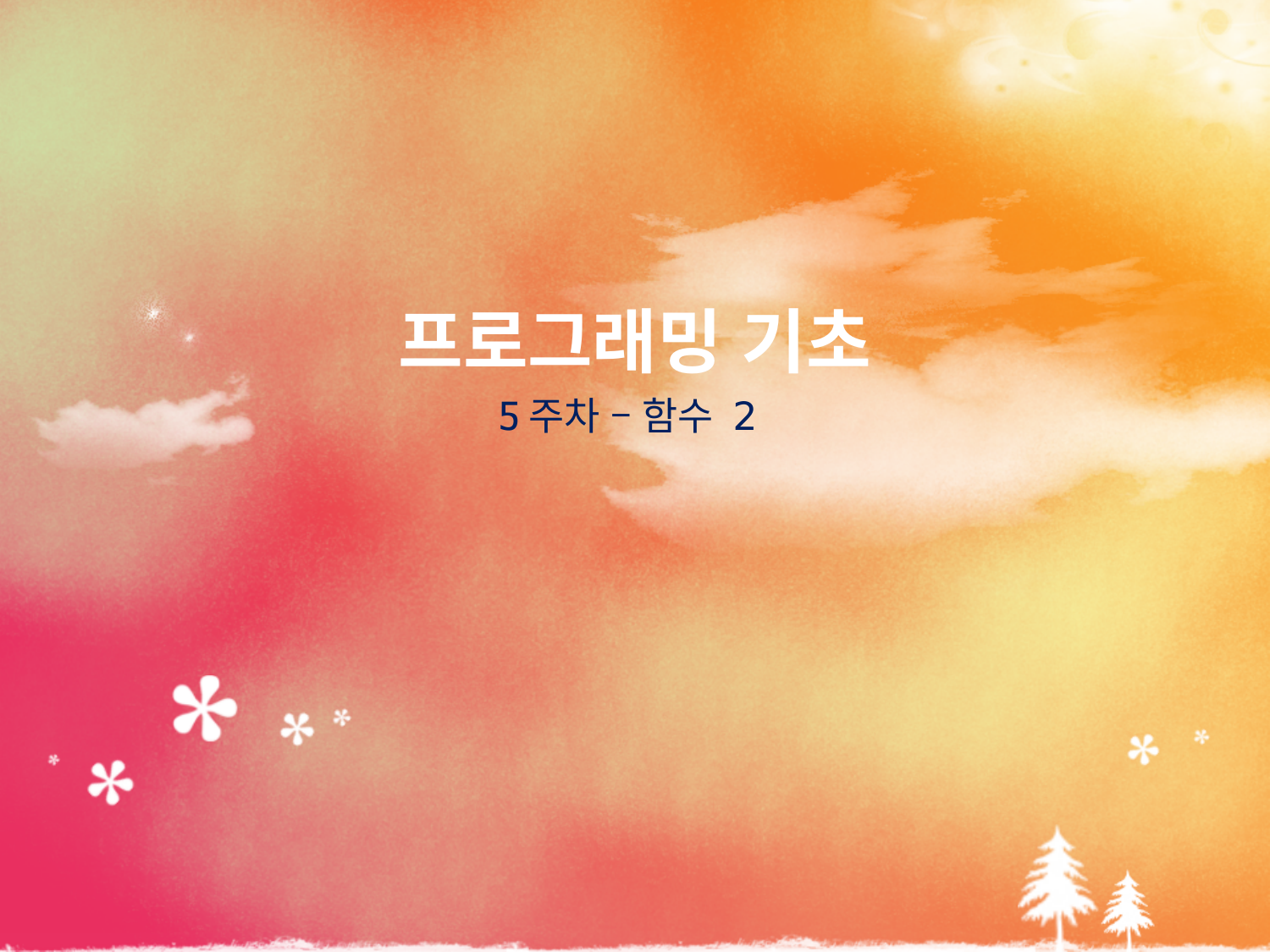

# 프로그래밍 기초
5주차 – 함수 2